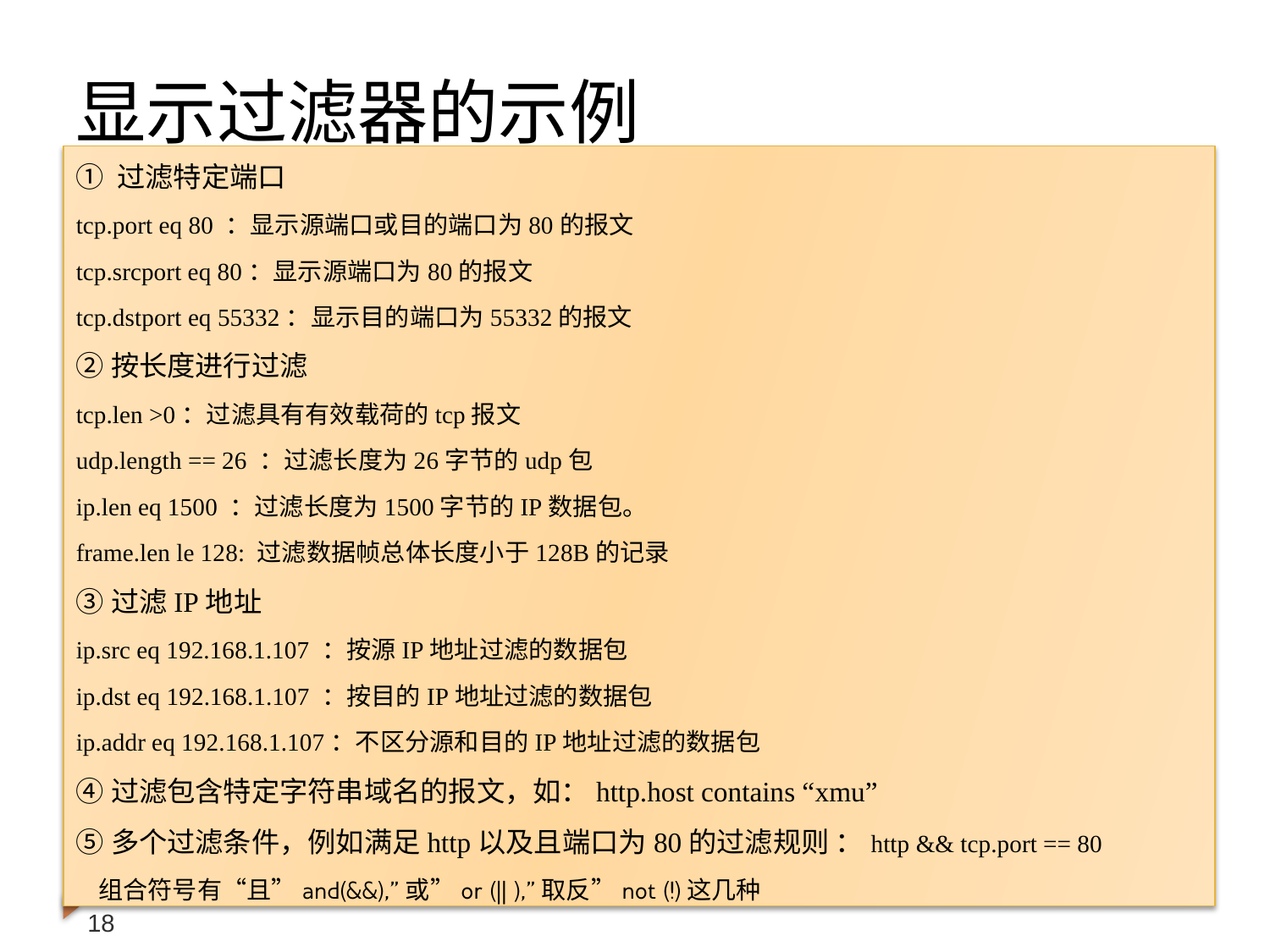

# 显示过滤器的示例
① 过滤特定端口
tcp.port eq 80 ：显示源端口或目的端口为80的报文
tcp.srcport eq 80：显示源端口为80的报文
tcp.dstport eq 55332：显示目的端口为55332的报文
②按长度进行过滤
tcp.len >0：过滤具有有效载荷的tcp报文
udp.length == 26 ：过滤长度为26字节的udp包
ip.len eq 1500 ：过滤长度为1500字节的IP数据包。
frame.len le 128: 过滤数据帧总体长度小于128B的记录
③过滤IP地址
ip.src eq 192.168.1.107 ：按源IP地址过滤的数据包
ip.dst eq 192.168.1.107 ：按目的IP地址过滤的数据包
ip.addr eq 192.168.1.107：不区分源和目的IP地址过滤的数据包
④过滤包含特定字符串域名的报文，如：http.host contains “xmu”
⑤多个过滤条件，例如满足http以及且端口为80的过滤规则 ：http && tcp.port == 80
   组合符号有“且”and(&&),”或”or (|| ),”取反”not (!)这几种
18